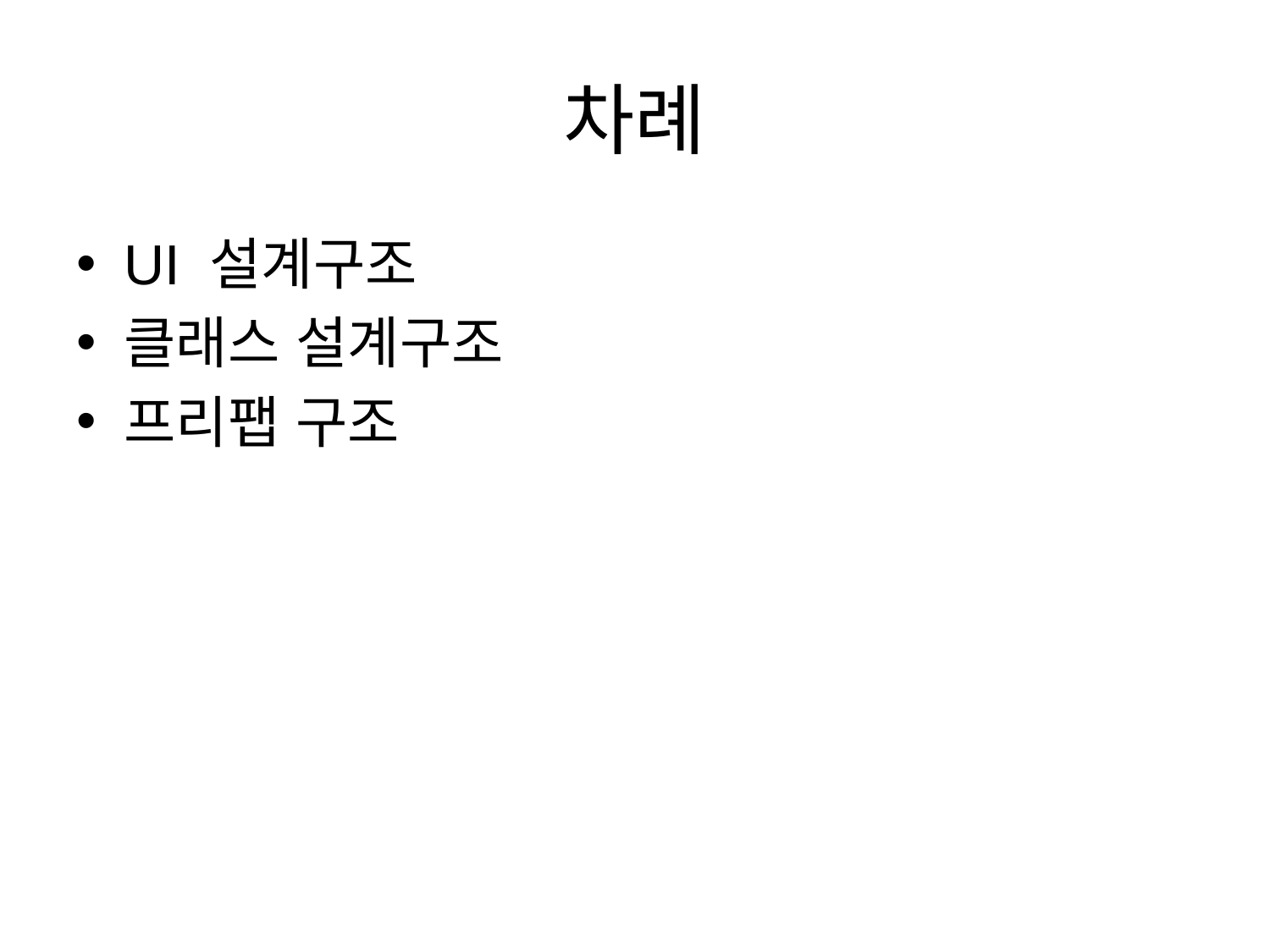

# 차례
UI 설계구조
클래스 설계구조
프리팹 구조